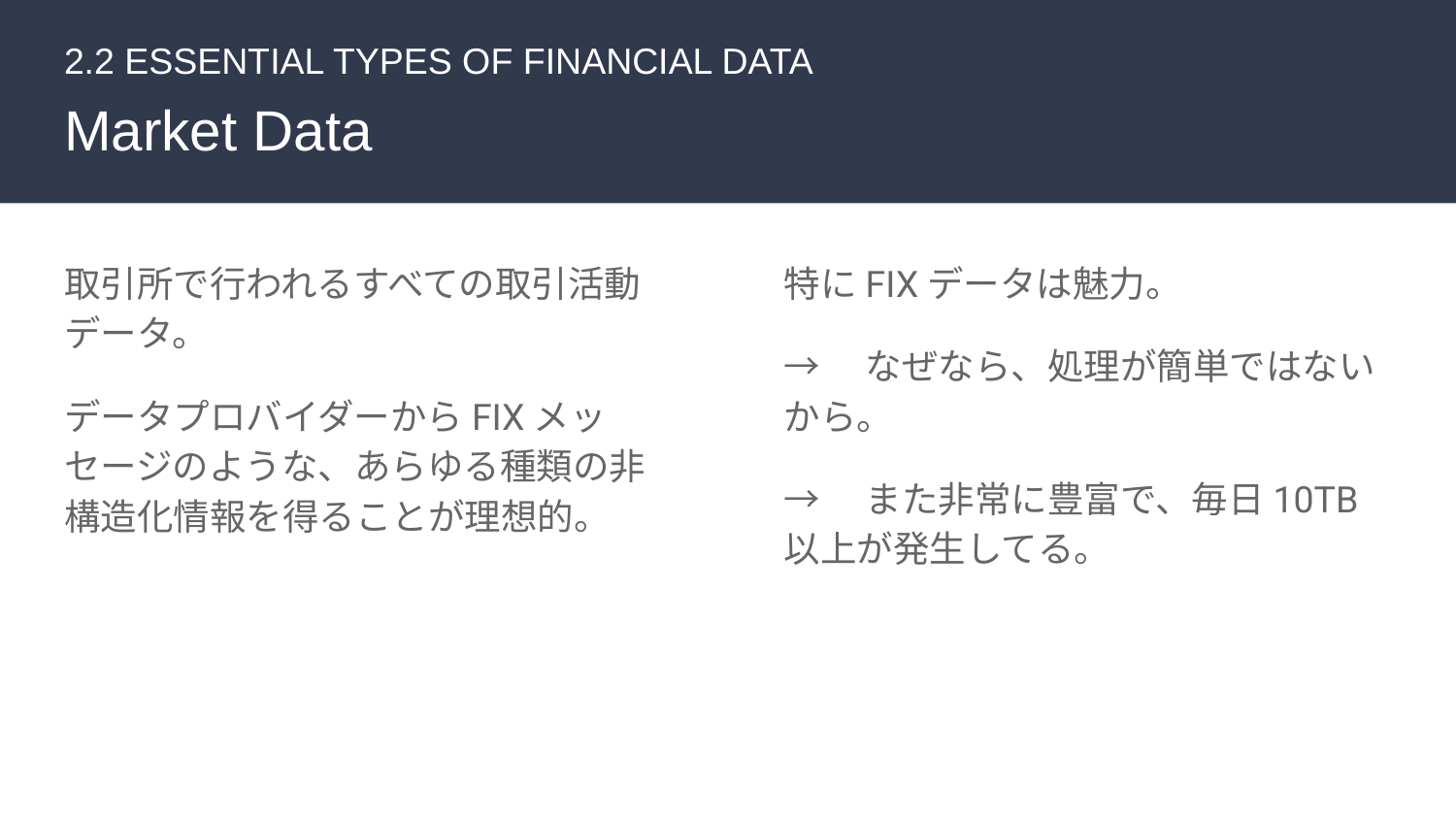

2.2 ESSENTIAL TYPES OF FINANCIAL DATA
# Market Data
取引所で行われるすべての取引活動データ。
データプロバイダーからFIXメッセージのような、あらゆる種類の非構造化情報を得ることが理想的。

特にFIXデータは魅力。
→　なぜなら、処理が簡単ではないから。
→　また非常に豊富で、毎日10TB以上が発生してる。